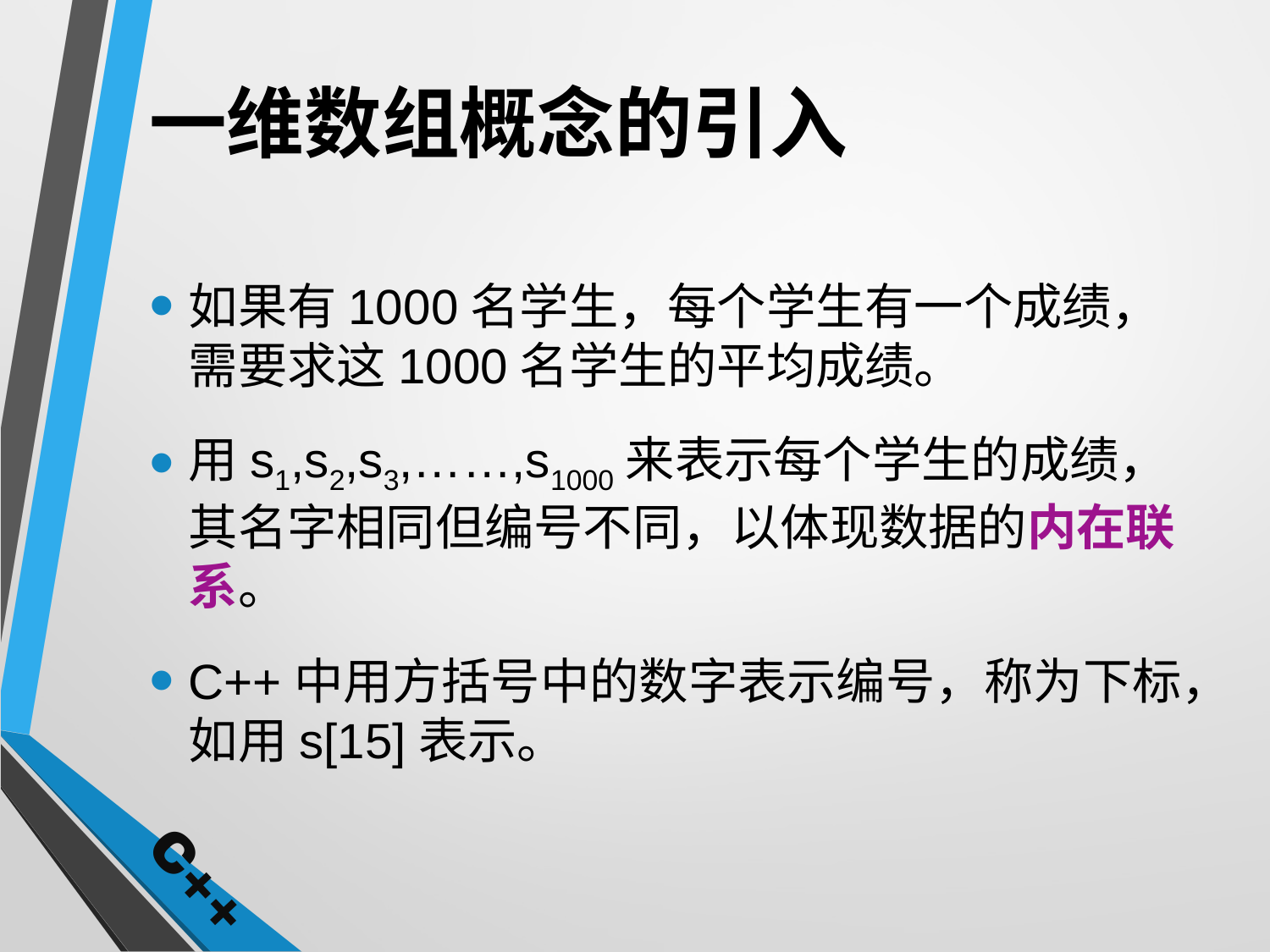

# 一维数组概念的引入
如果有1000名学生，每个学生有一个成绩，需要求这1000名学生的平均成绩。
用s1,s2,s3,……,s1000来表示每个学生的成绩，其名字相同但编号不同，以体现数据的内在联系。
C++中用方括号中的数字表示编号，称为下标，如用s[15]表示。